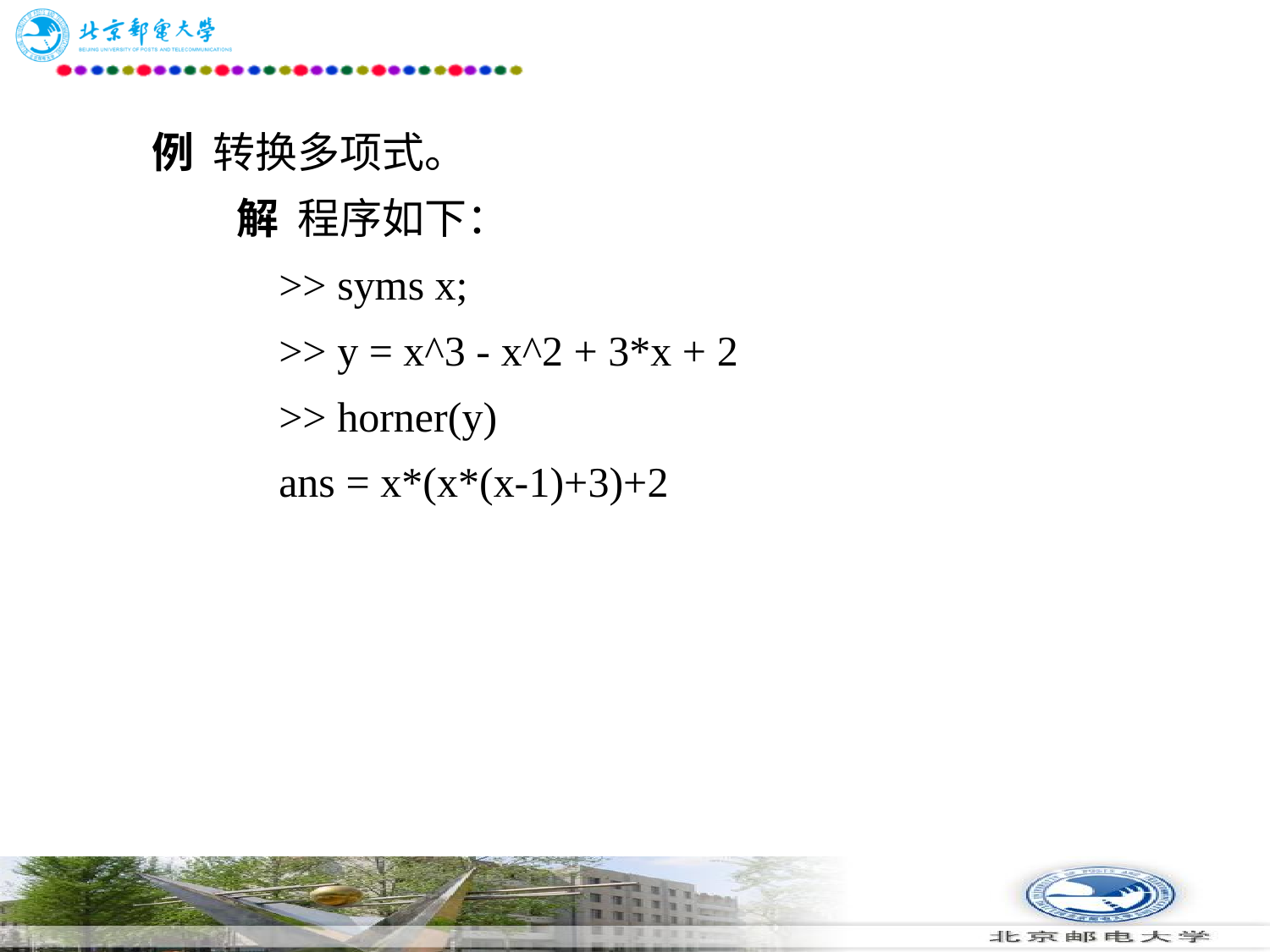

# 例  转换多项式。 　　解  程序如下： 　　	>> syms x; 　　	>> y = x^3 - x^2 + 3*x + 2 　　	>> horner(y) 　　	ans = x*(x*(x-1)+3)+2